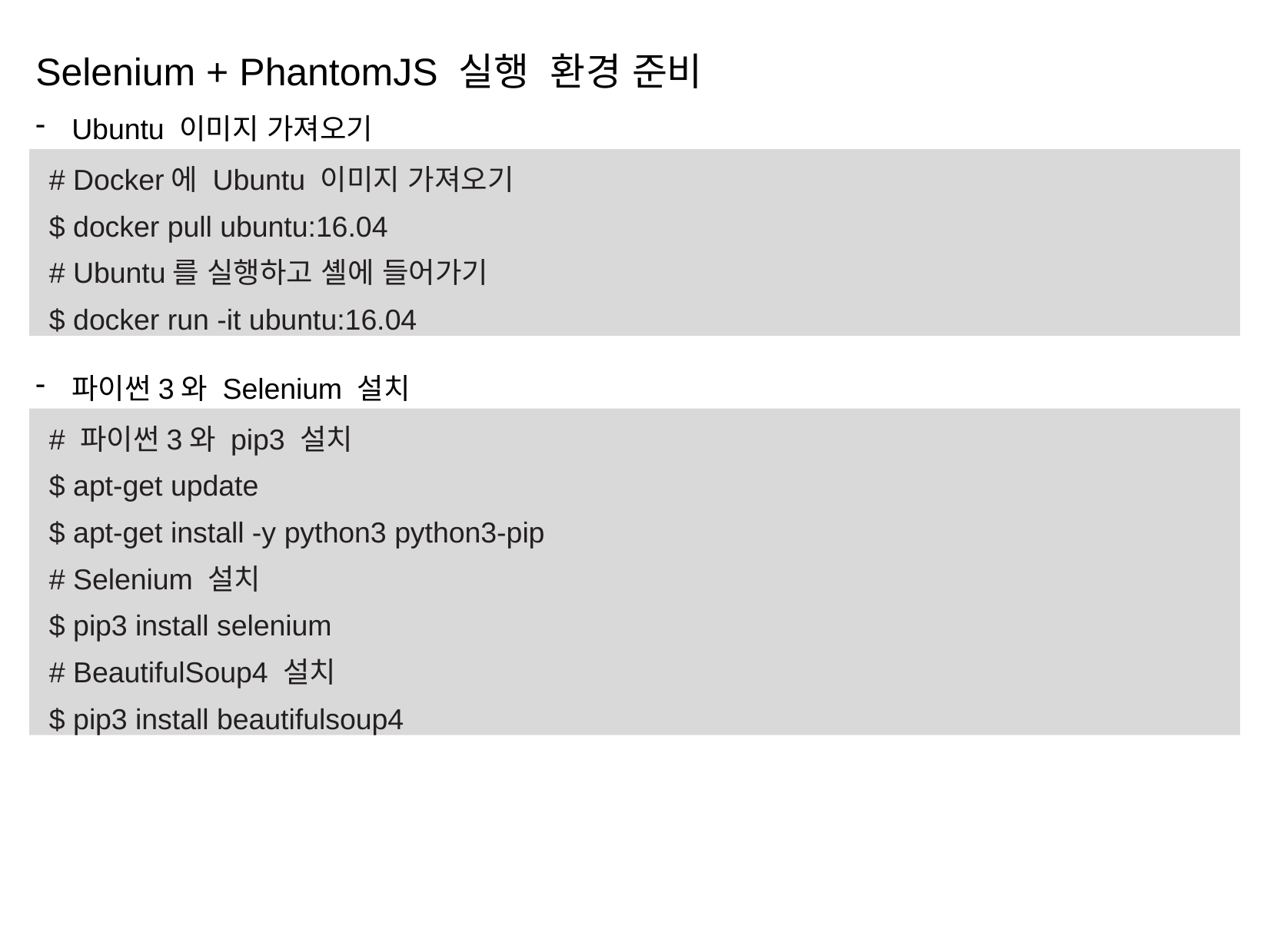

Selenium + PhantomJS 실행  환경 준비
Ubuntu 이미지 가져오기

파이썬3와 Selenium 설치

# Docker에 Ubuntu 이미지 가져오기
$ docker pull ubuntu:16.04
# Ubuntu를 실행하고 셸에 들어가기
$ docker run -it ubuntu:16.04
# 파이썬3와 pip3 설치
$ apt-get update
$ apt-get install -y python3 python3-pip
# Selenium 설치
$ pip3 install selenium
# BeautifulSoup4 설치
$ pip3 install beautifulsoup4